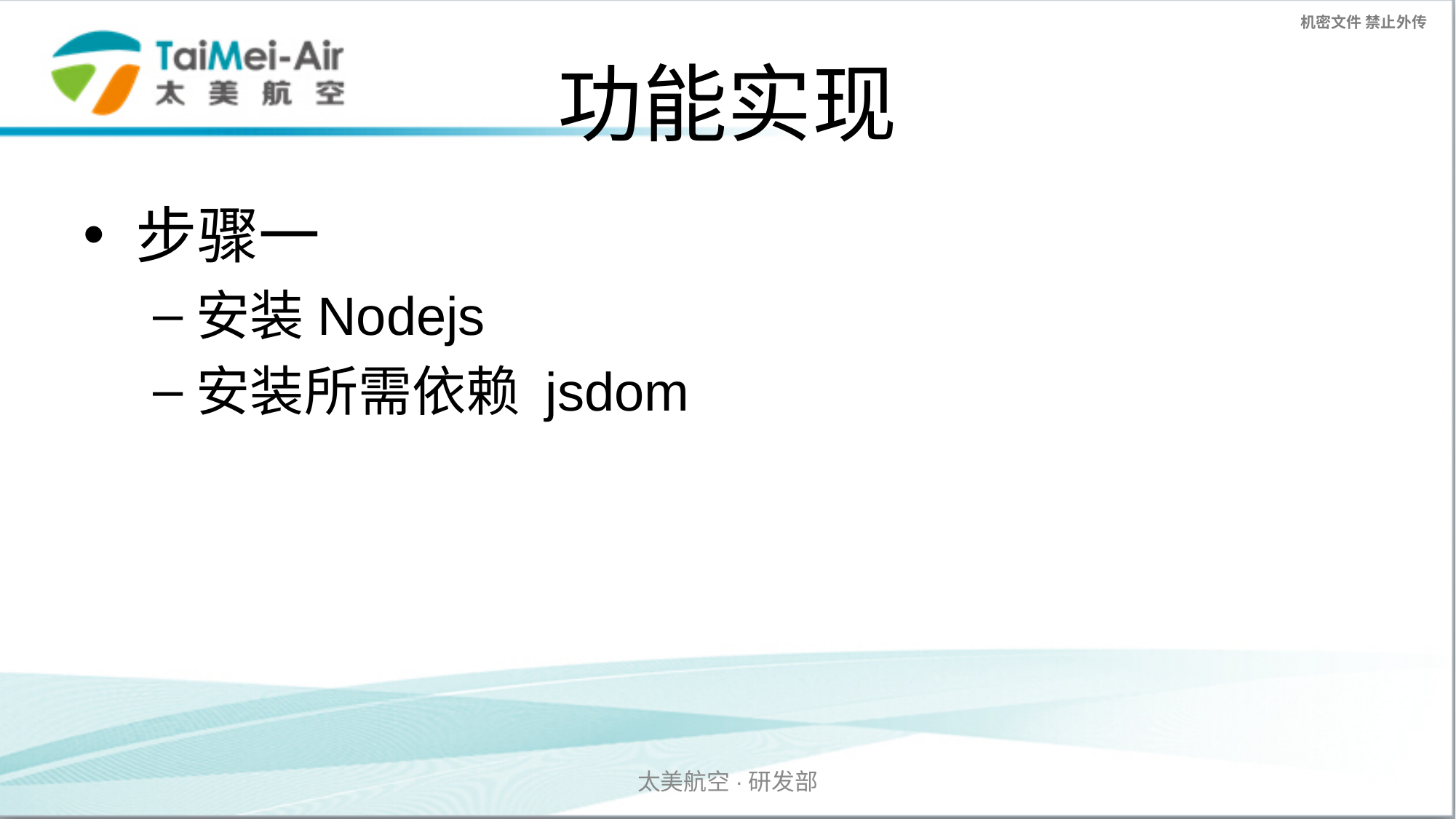

# 功能实现
步骤一
安装Nodejs
安装所需依赖 jsdom

太美航空·研发部